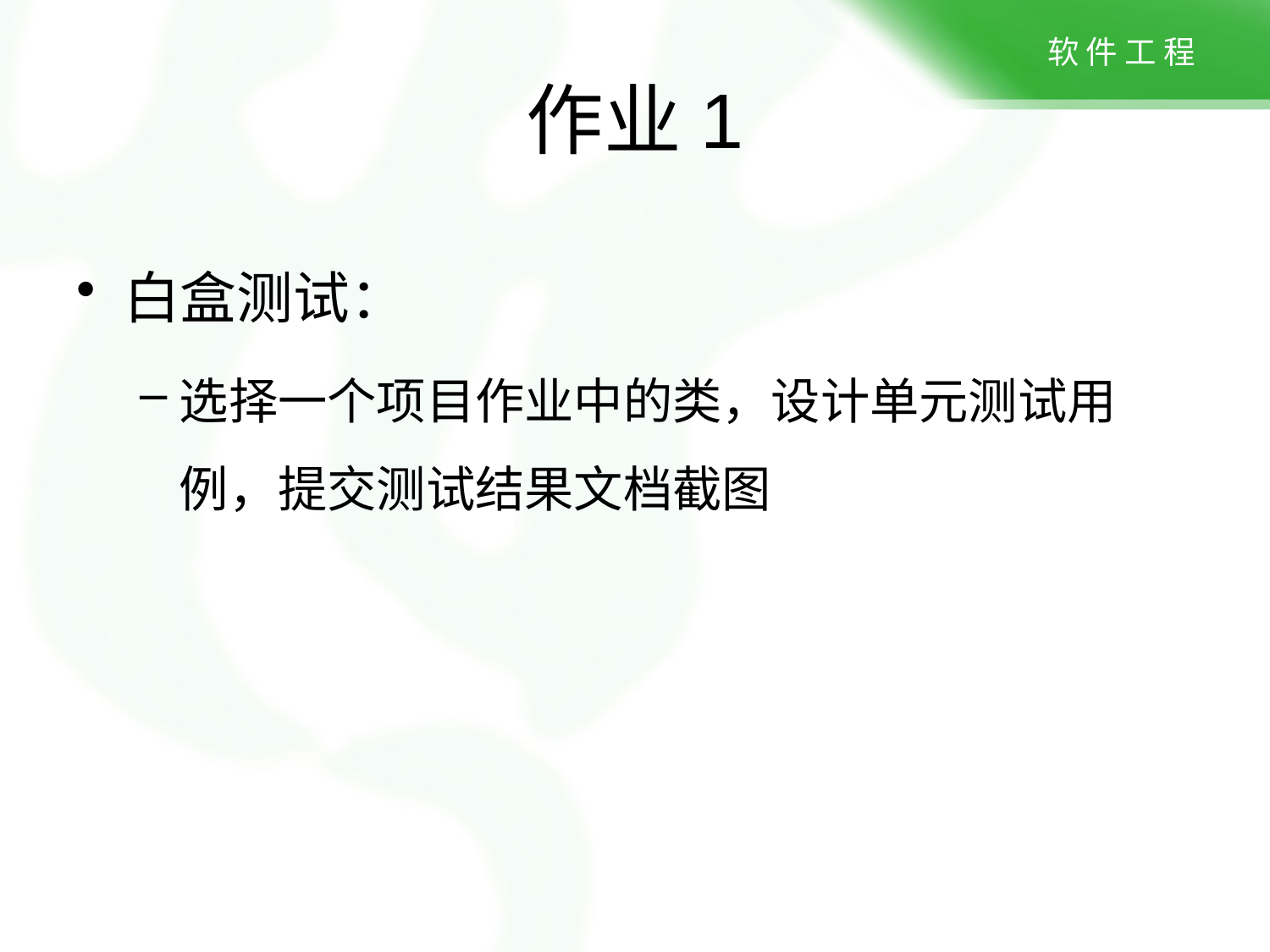

# 作业1
白盒测试：
选择一个项目作业中的类，设计单元测试用例，提交测试结果文档截图